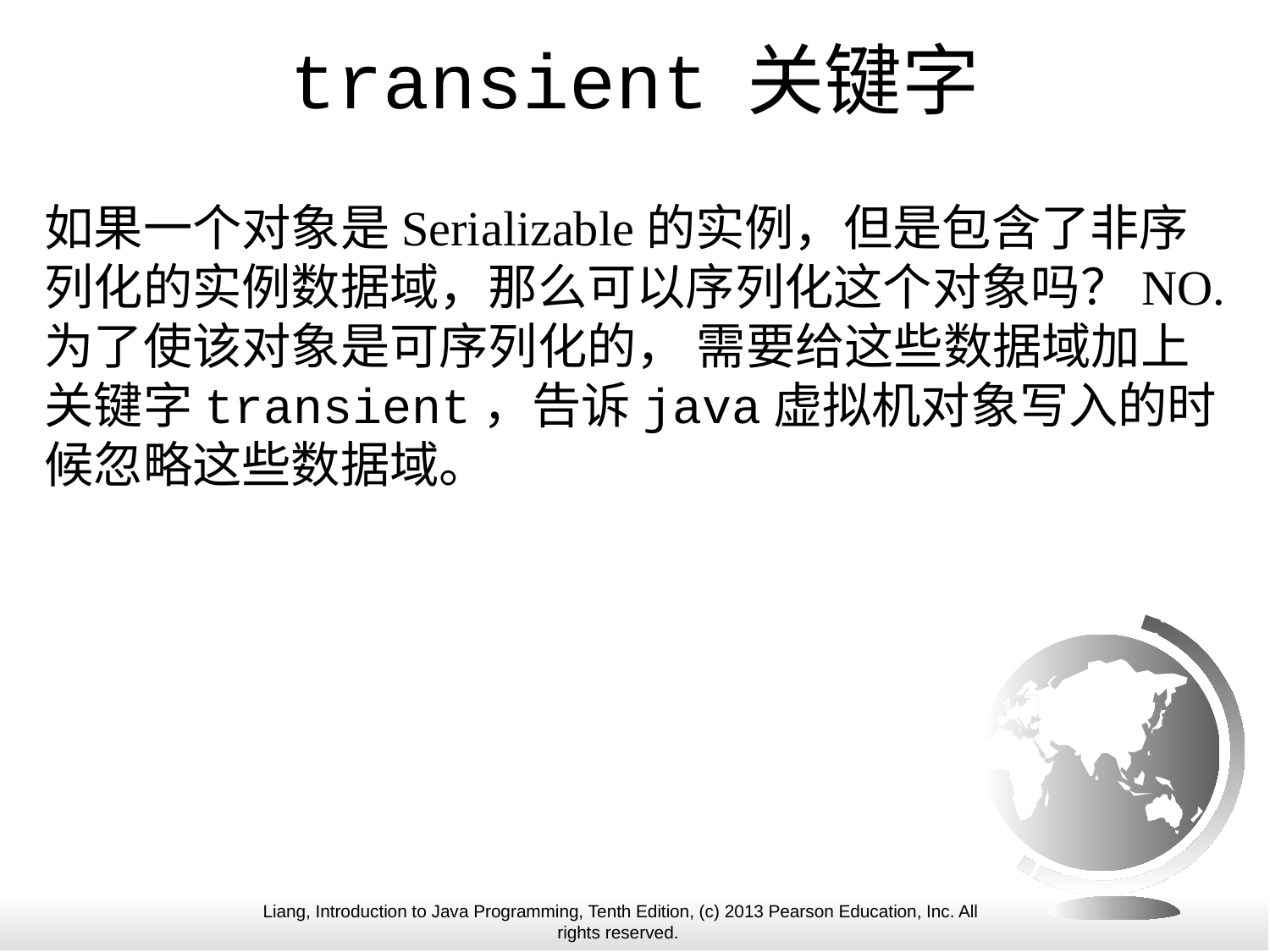

# transient 关键字
如果一个对象是Serializable的实例，但是包含了非序列化的实例数据域，那么可以序列化这个对象吗？NO. 为了使该对象是可序列化的， 需要给这些数据域加上关键字transient，告诉java虚拟机对象写入的时候忽略这些数据域。
29